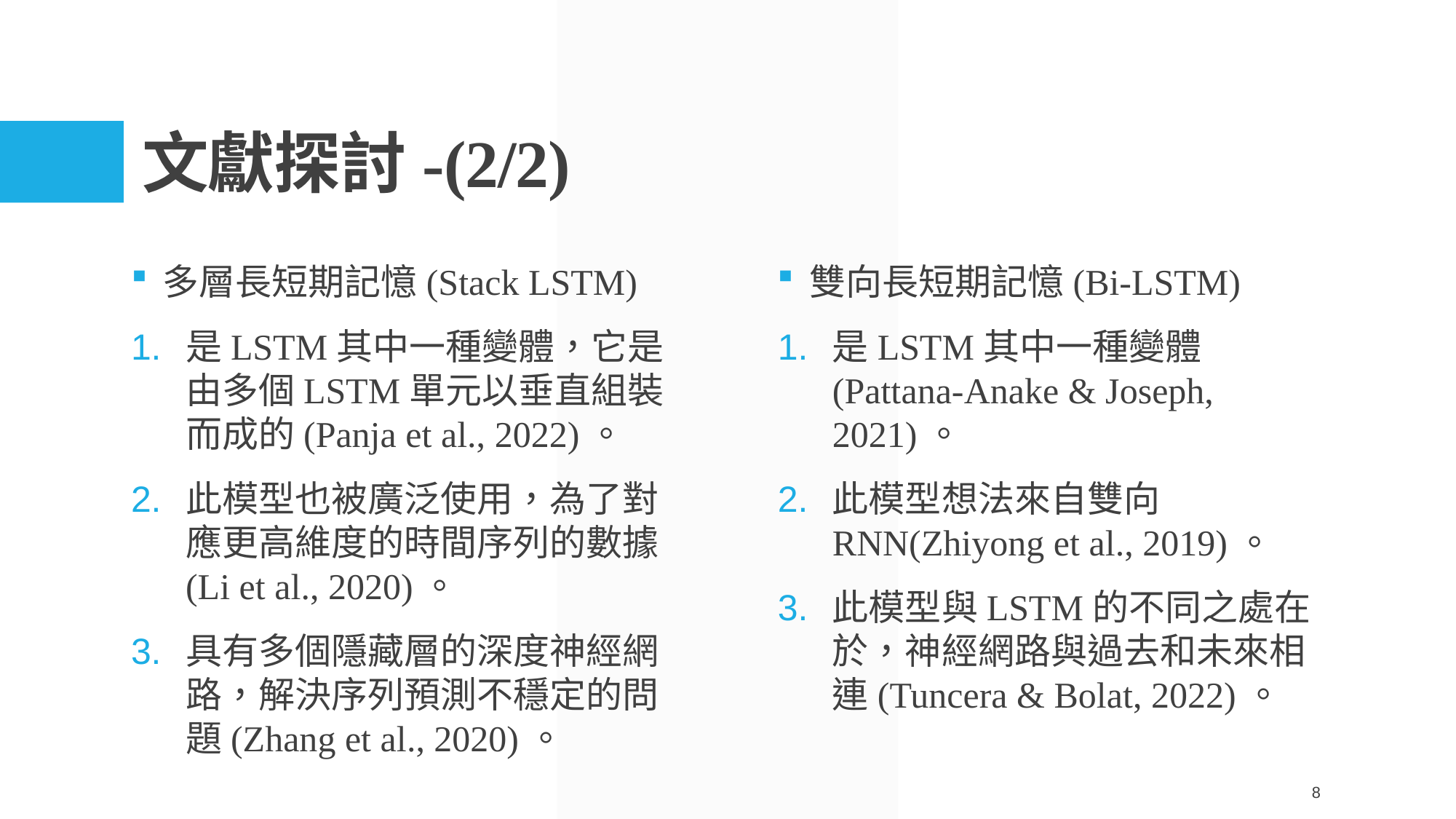

# 文獻探討-(2/2)
多層長短期記憶(Stack LSTM)
是LSTM其中一種變體，它是由多個LSTM單元以垂直組裝而成的(Panja et al., 2022)。
此模型也被廣泛使用，為了對應更高維度的時間序列的數據(Li et al., 2020)。
具有多個隱藏層的深度神經網路，解決序列預測不穩定的問題(Zhang et al., 2020)。
雙向長短期記憶(Bi-LSTM)
是LSTM其中一種變體(Pattana-Anake & Joseph, 2021)。
此模型想法來自雙向RNN(Zhiyong et al., 2019)。
此模型與LSTM的不同之處在於，神經網路與過去和未來相連(Tuncera & Bolat, 2022)。
8